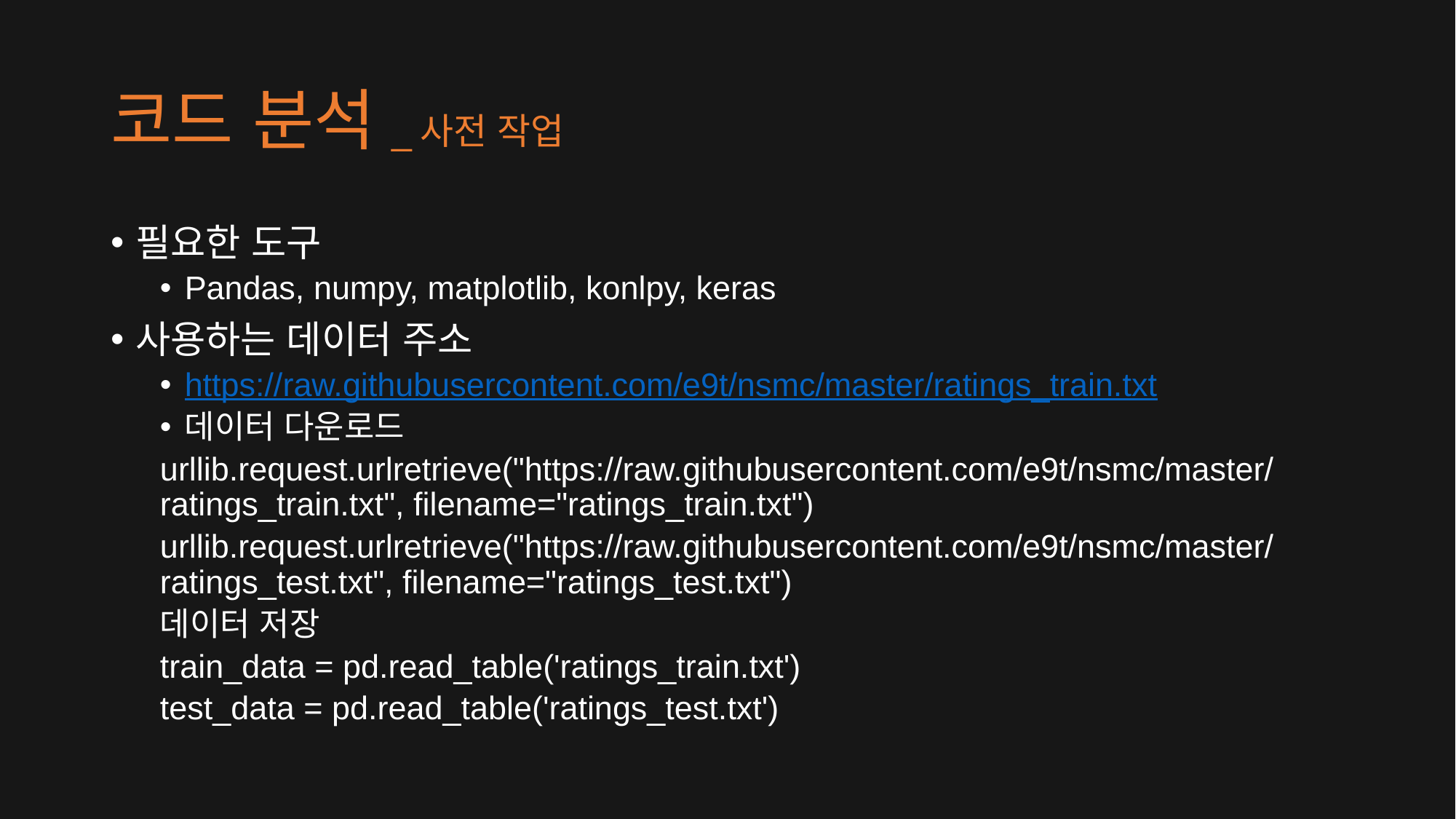

# 코드 분석_사전 작업
필요한 도구
Pandas, numpy, matplotlib, konlpy, keras
사용하는 데이터 주소
https://raw.githubusercontent.com/e9t/nsmc/master/ratings_train.txt
데이터 다운로드
urllib.request.urlretrieve("https://raw.githubusercontent.com/e9t/nsmc/master/ratings_train.txt", filename="ratings_train.txt")
urllib.request.urlretrieve("https://raw.githubusercontent.com/e9t/nsmc/master/ratings_test.txt", filename="ratings_test.txt")
데이터 저장
train_data = pd.read_table('ratings_train.txt')
test_data = pd.read_table('ratings_test.txt')